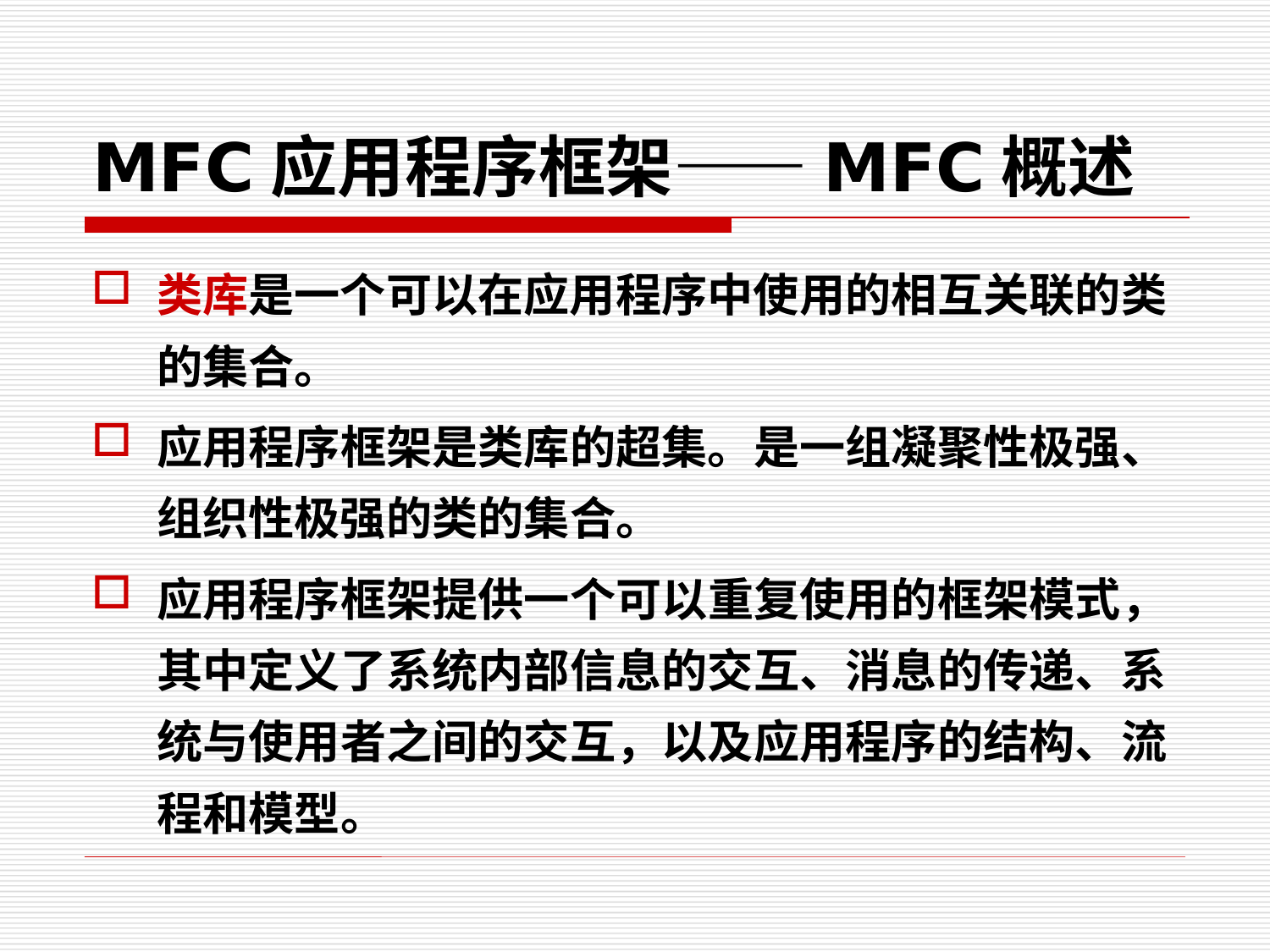

# MFC应用程序框架——MFC概述
类库是一个可以在应用程序中使用的相互关联的类的集合。
应用程序框架是类库的超集。是一组凝聚性极强、组织性极强的类的集合。
应用程序框架提供一个可以重复使用的框架模式，其中定义了系统内部信息的交互、消息的传递、系统与使用者之间的交互，以及应用程序的结构、流程和模型。